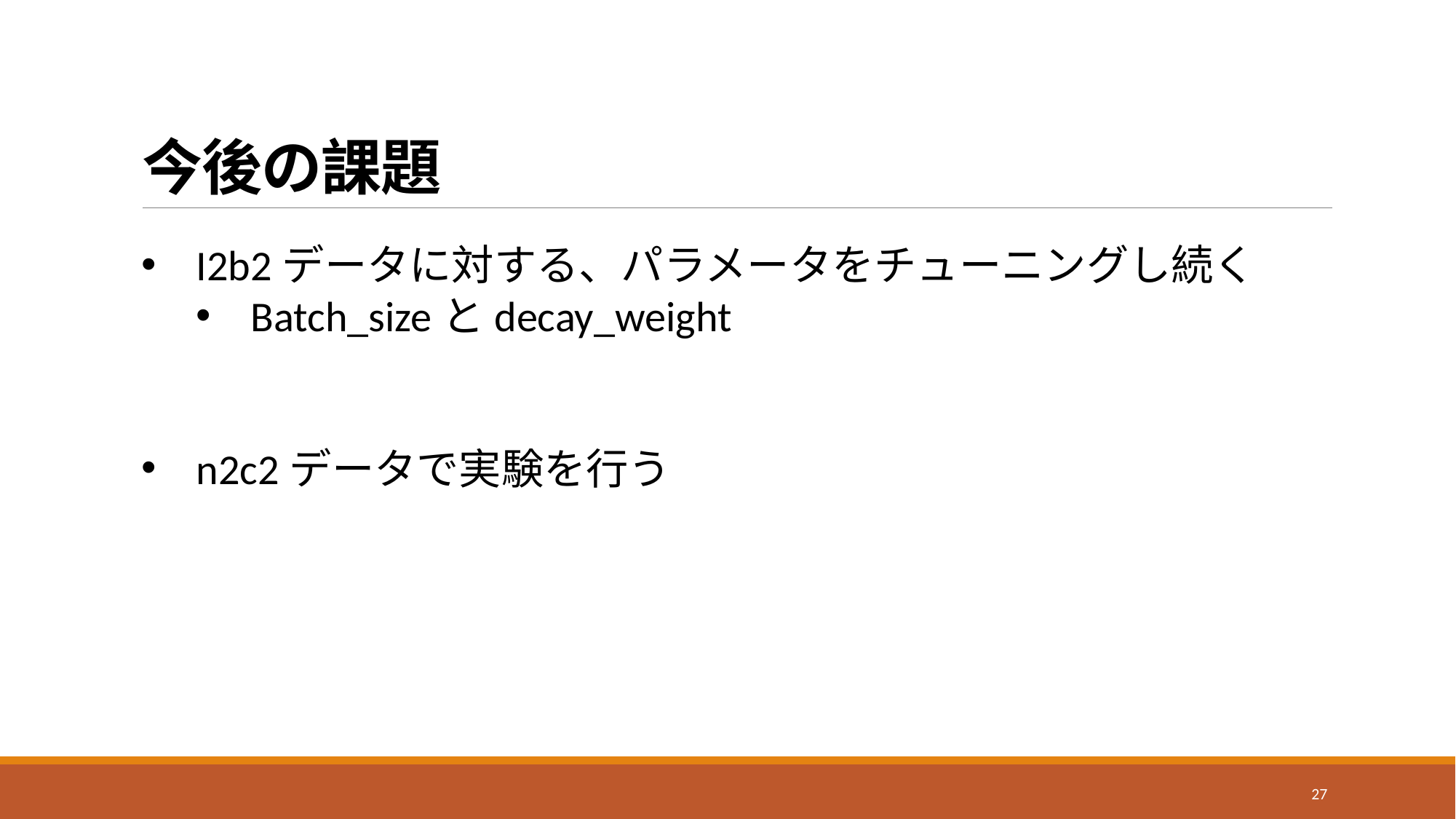

# 今後の課題
I2b2データに対する、パラメータをチューニングし続く
Batch_sizeとdecay_weight

n2c2データで実験を行う

27